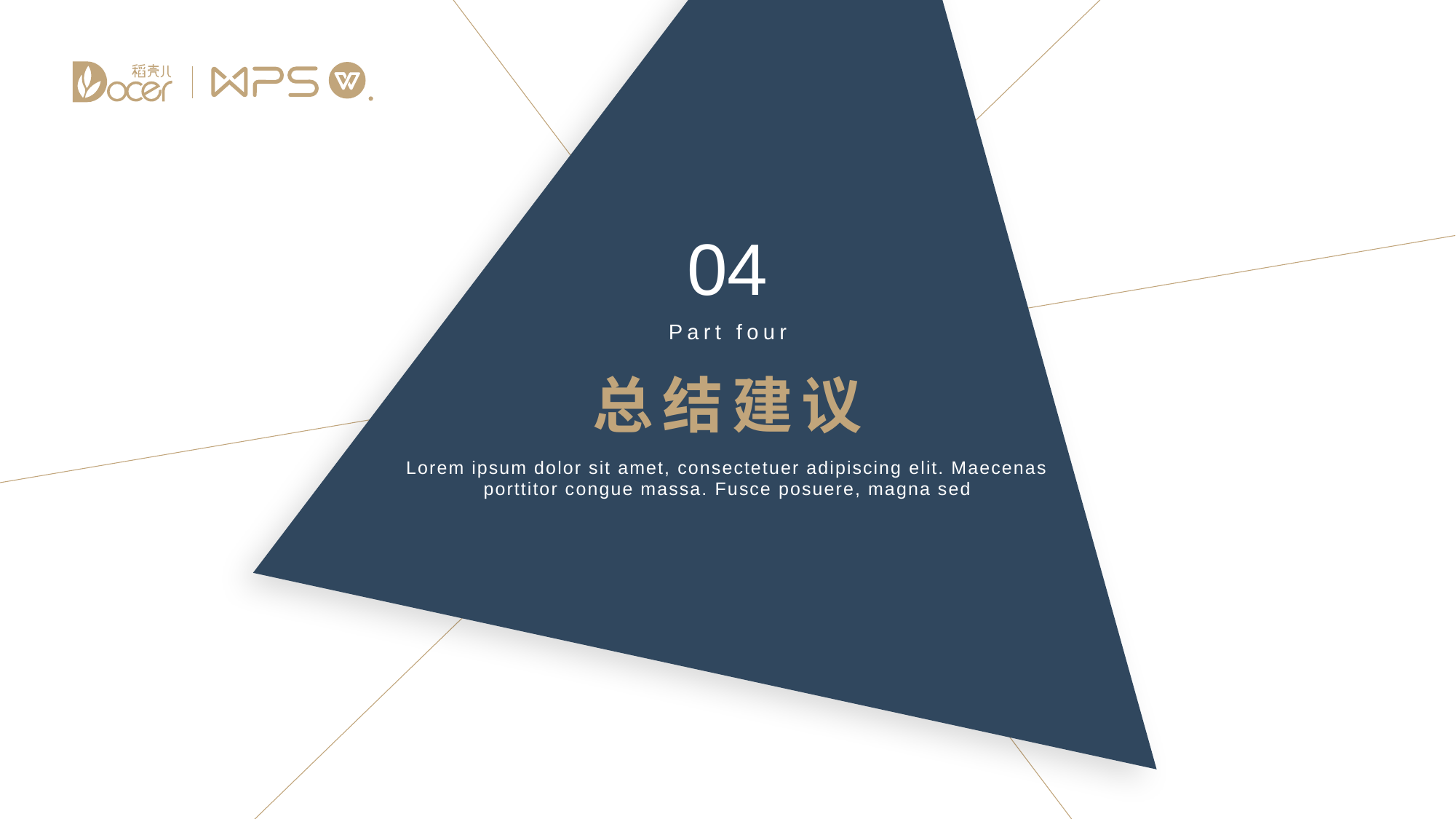

04
Part four
总结建议
Lorem ipsum dolor sit amet, consectetuer adipiscing elit. Maecenas porttitor congue massa. Fusce posuere, magna sed